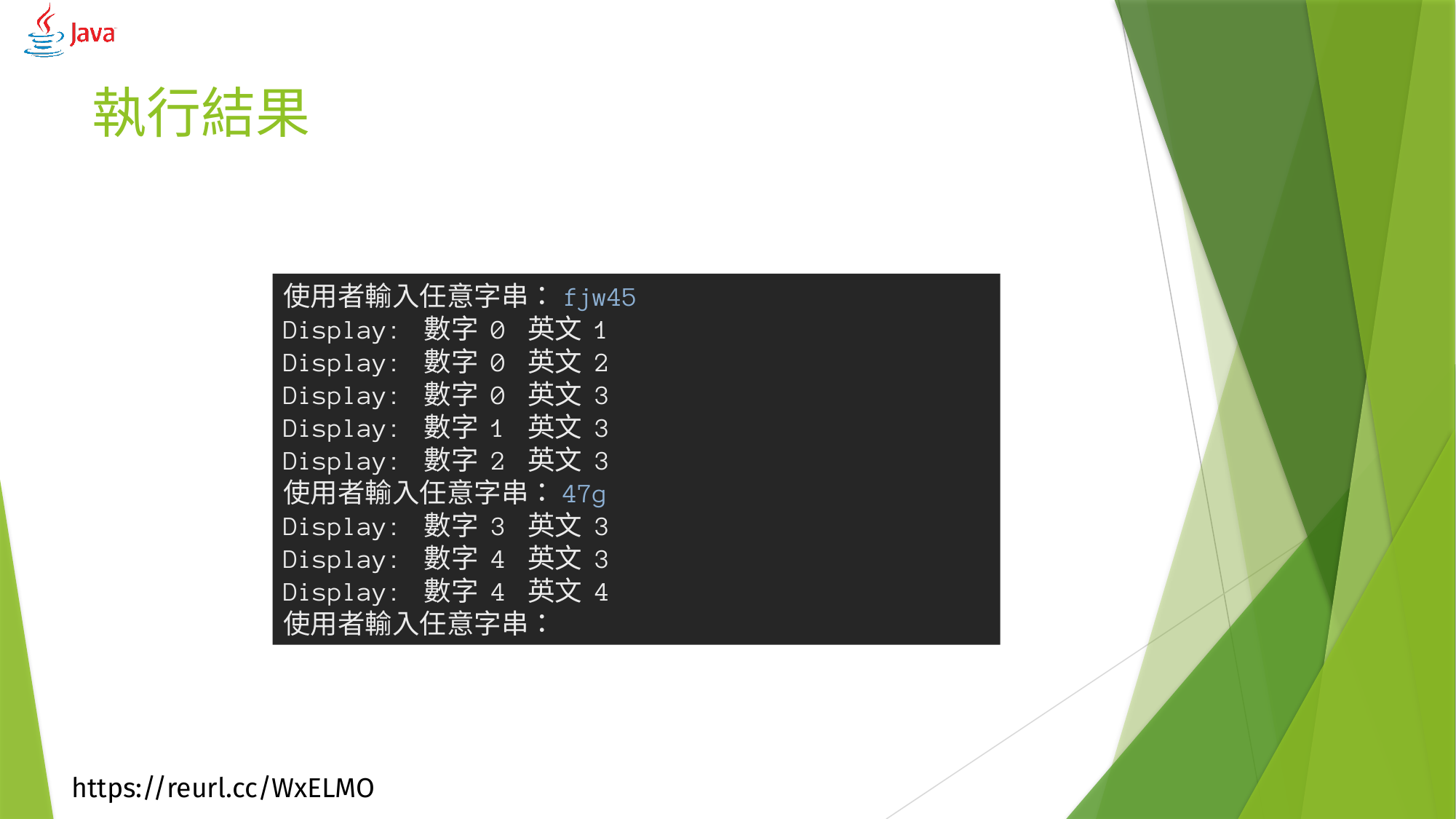

# 執行結果
使用者輸入任意字串：fjw45
Display: 數字 0 英文 1
Display: 數字 0 英文 2
Display: 數字 0 英文 3
Display: 數字 1 英文 3
Display: 數字 2 英文 3
使用者輸入任意字串：47g
Display: 數字 3 英文 3
Display: 數字 4 英文 3
Display: 數字 4 英文 4
使用者輸入任意字串：